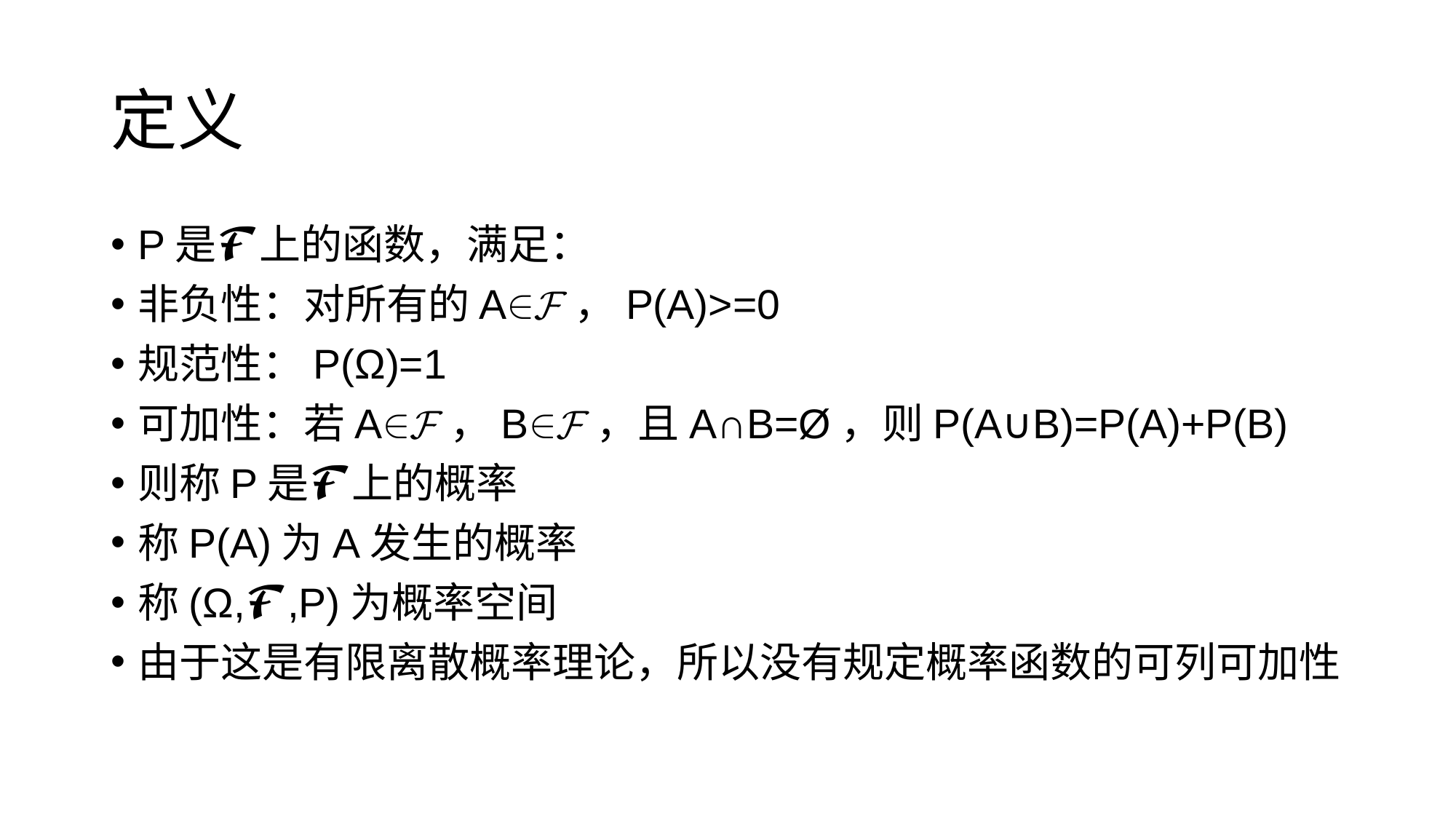

# 定义
P是𝓕上的函数，满足：
非负性：对所有的A∈𝓕，P(A)>=0
规范性：P(Ω)=1
可加性：若A∈𝓕，B∈𝓕，且A∩B=Ø，则P(A∪B)=P(A)+P(B)
则称P是𝓕上的概率
称P(A)为A发生的概率
称(Ω,𝓕,P)为概率空间
由于这是有限离散概率理论，所以没有规定概率函数的可列可加性